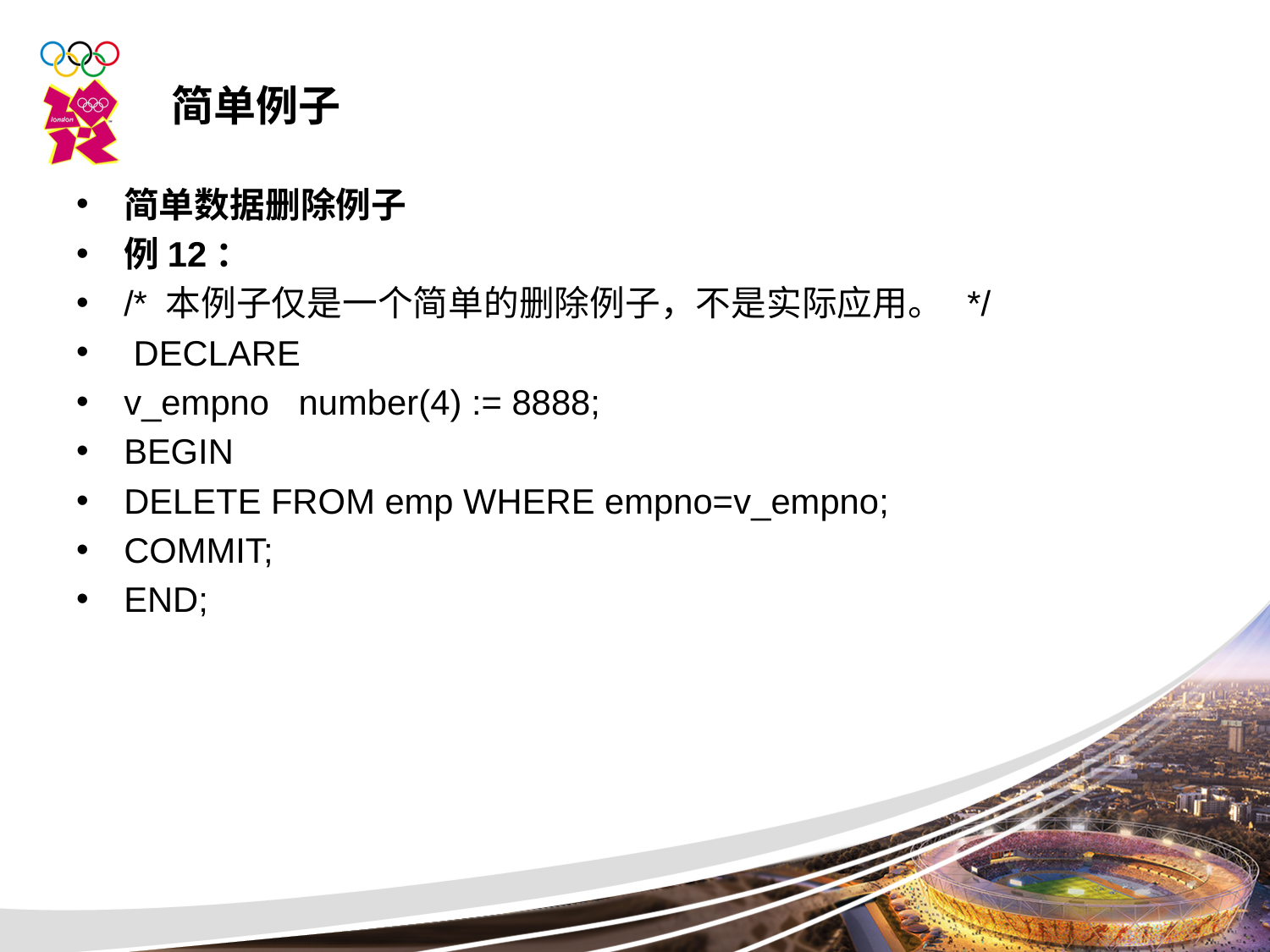

简单例子
简单数据删除例子
例12：
/* 本例子仅是一个简单的删除例子，不是实际应用。  */
 DECLARE
v_empno   number(4) := 8888;
BEGIN
DELETE FROM emp WHERE empno=v_empno;
COMMIT;
END;